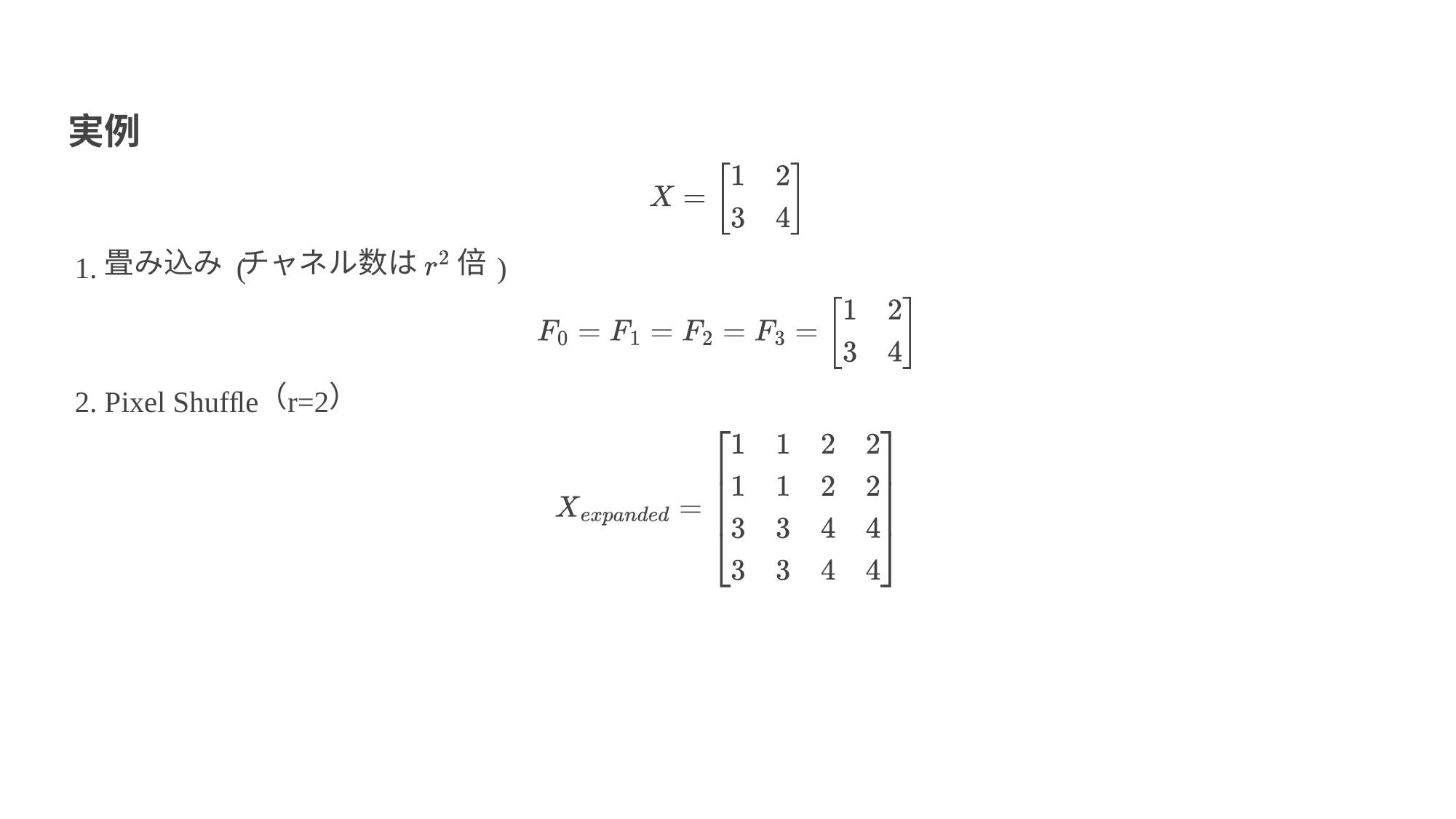

実例

畳み込み
チャネル数は
倍
1.
 (

)

（
）
2. Pixel Shufﬂe
r=2